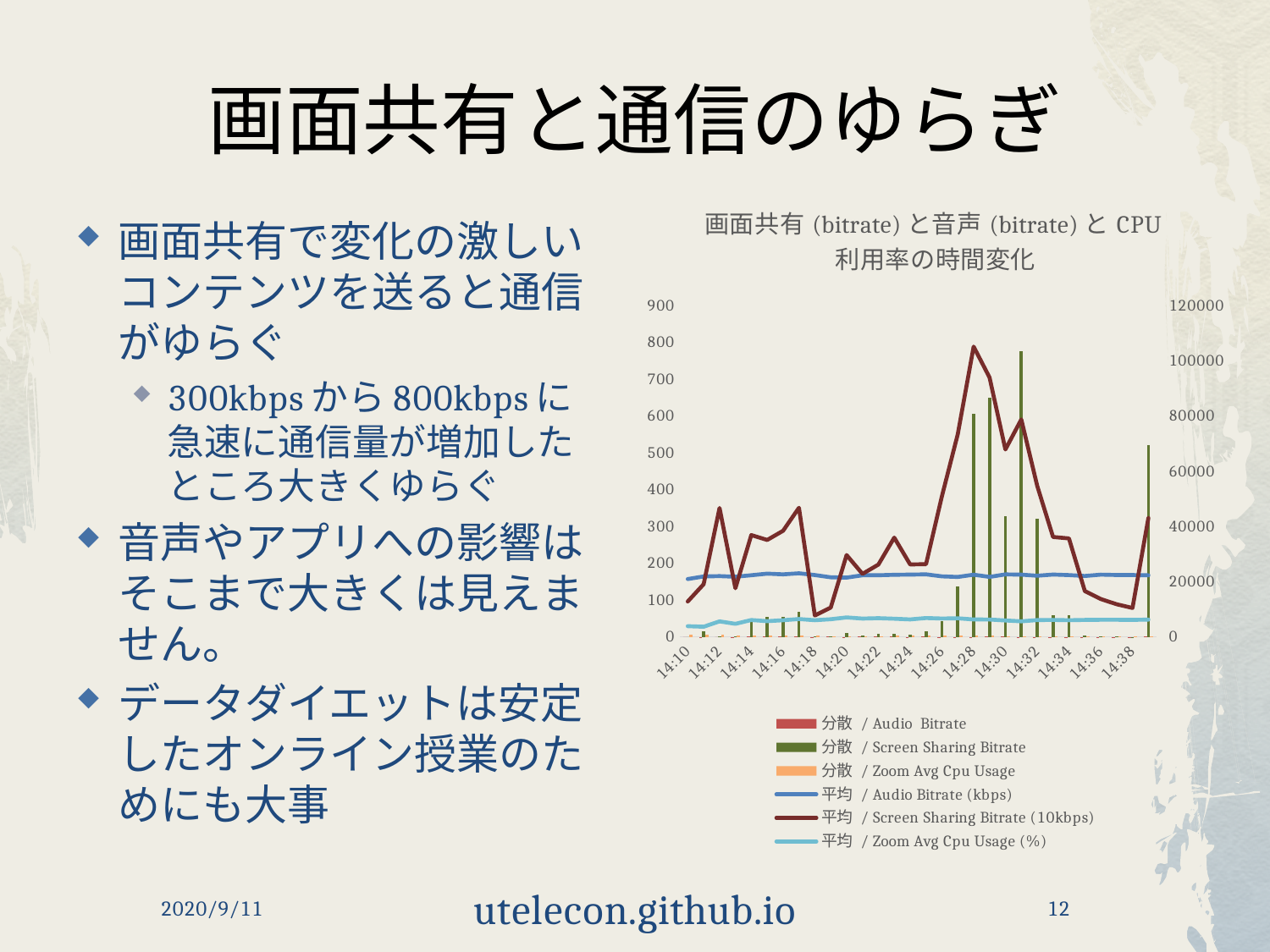

# 画面共有と通信のゆらぎ

### Chart: 画面共有(bitrate)と音声(bitrate)とCPU利用率の時間変化

| Category | 分散 / Audio  Bitrate | 分散 / Screen Sharing Bitrate | 分散 / Zoom Avg Cpu Usage | 平均 / Audio Bitrate (kbps) | 平均 / Screen Sharing Bitrate (10kbps) | 平均 / Zoom Avg Cpu Usage (%) |
|---|---|---|---|---|---|---|
画面共有で変化の激しいコンテンツを送ると通信がゆらぐ
300kbpsから800kbpsに急速に通信量が増加したところ大きくゆらぐ
音声やアプリへの影響はそこまで大きくは見えません。
データダイエットは安定したオンライン授業のためにも大事
2020/9/11
utelecon.github.io
12